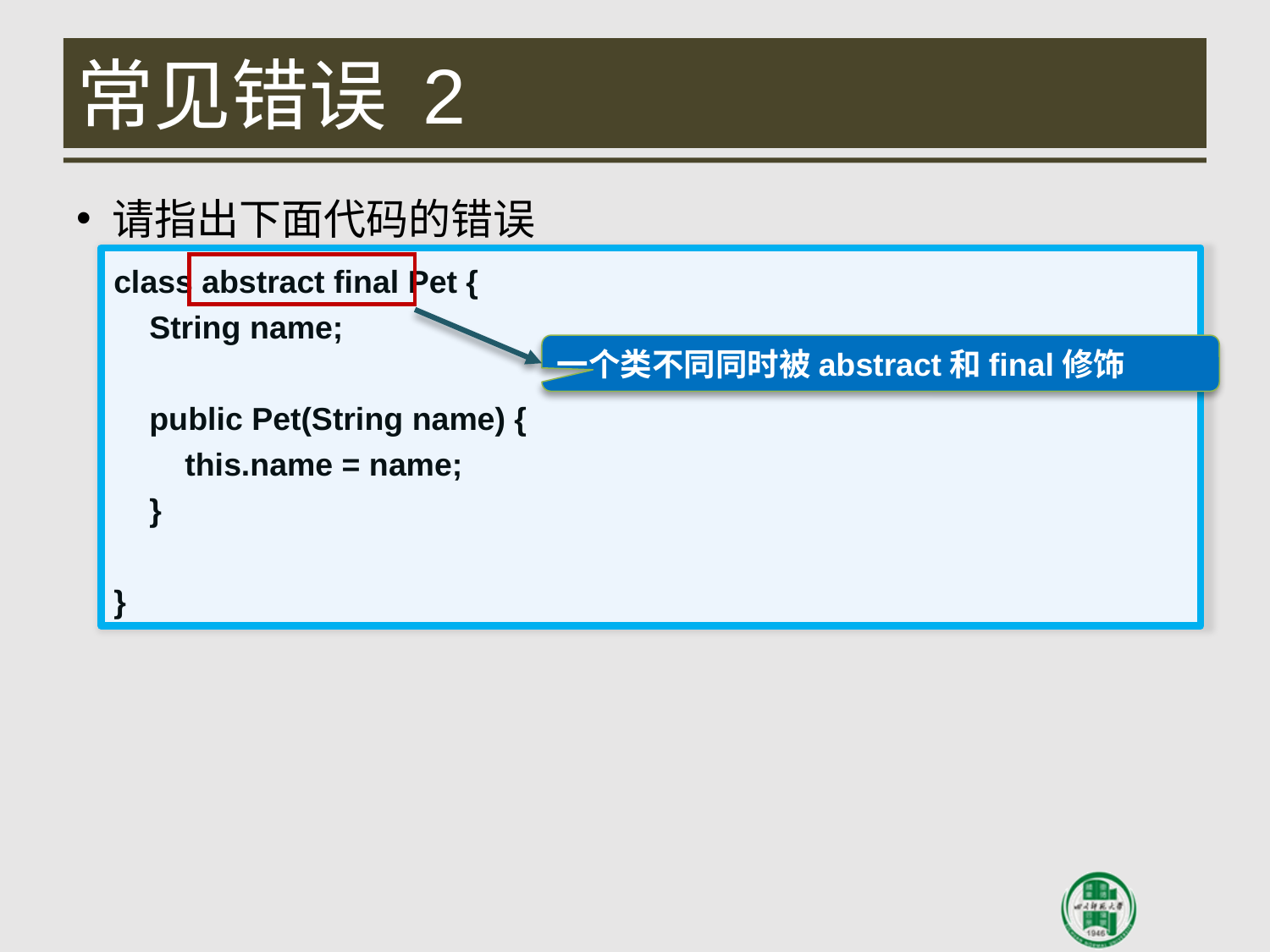

# 常见错误 2
请指出下面代码的错误
class abstract final Pet {
    String name;

    public Pet(String name) {
        this.name = name;
    }

}

一个类不同同时被abstract和final修饰